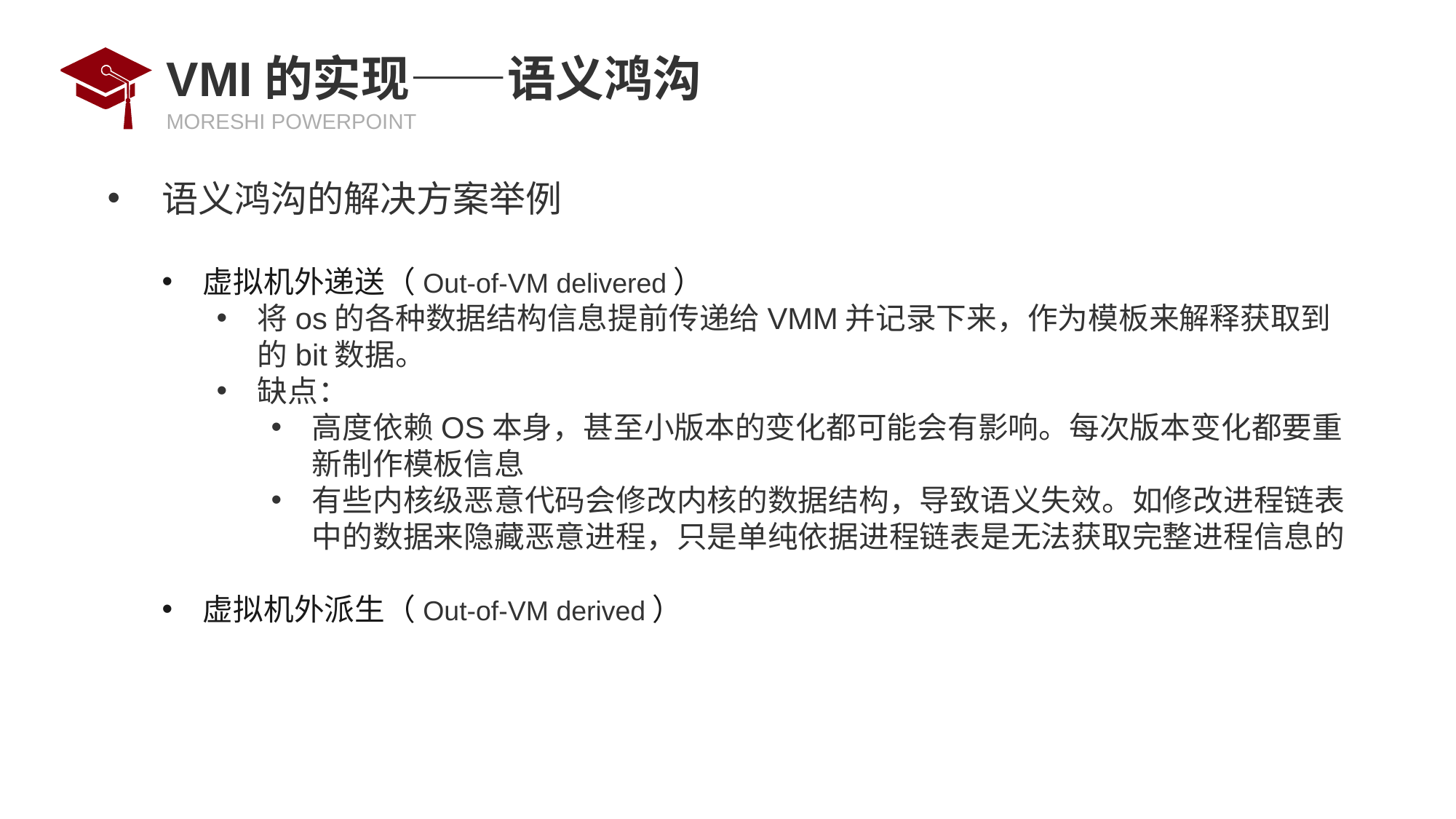

# VMI的实现——语义鸿沟
语义鸿沟的解决方案举例

虚拟机外递送（Out-of-VM delivered）
将os的各种数据结构信息提前传递给VMM并记录下来，作为模板来解释获取到的bit数据。
缺点：
高度依赖OS本身，甚至小版本的变化都可能会有影响。每次版本变化都要重新制作模板信息
有些内核级恶意代码会修改内核的数据结构，导致语义失效。如修改进程链表中的数据来隐藏恶意进程，只是单纯依据进程链表是无法获取完整进程信息的

虚拟机外派生（Out-of-VM derived）